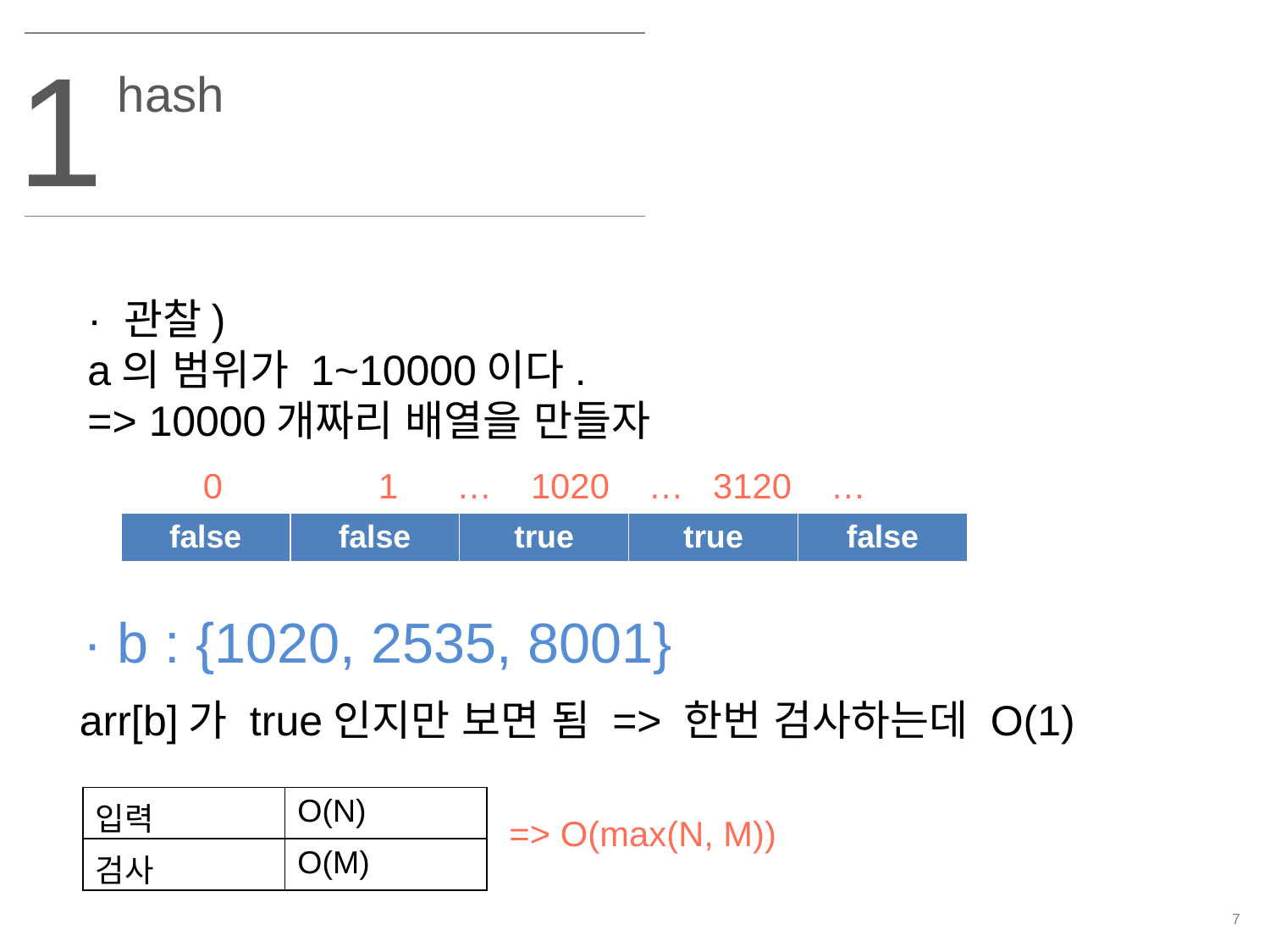

1
hash
· 관찰)
a의 범위가 1~10000이다.
=> 10000개짜리 배열을 만들자
 0                1      …    1020    …   3120    …  10000            4
| false | false | true | true | false |
| --- | --- | --- | --- | --- |
· b : {1020, 2535, 8001}
arr[b]가 true인지만 보면 됨 => 한번 검사하는데 O(1)
| 입력 | O(N) |
| --- | --- |
| 검사 | O(M) |
 => O(max(N, M))